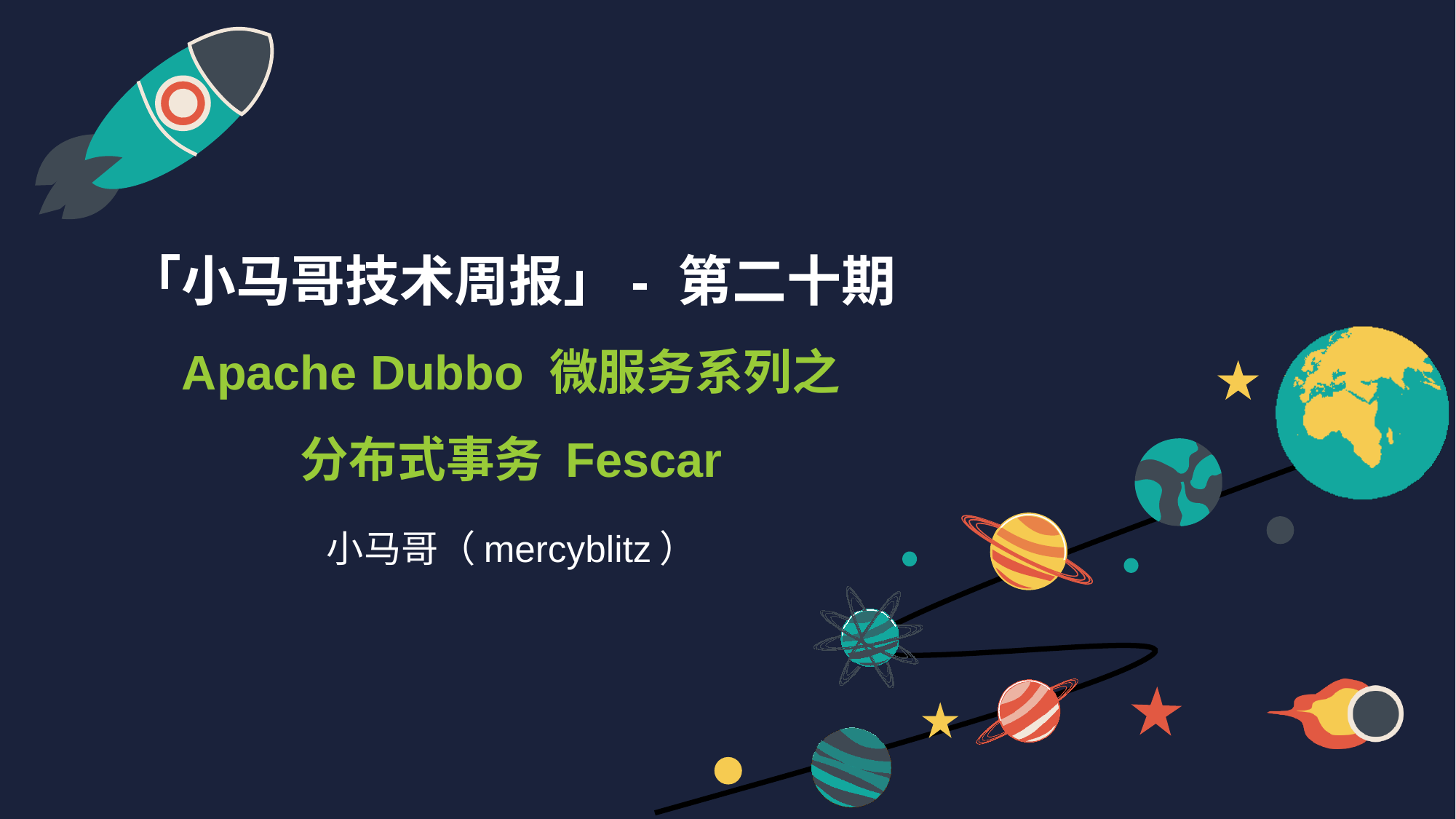

# 「小马哥技术周报」- 第二十期 Apache Dubbo 微服务系列之 分布式事务 Fescar
小马哥（mercyblitz）